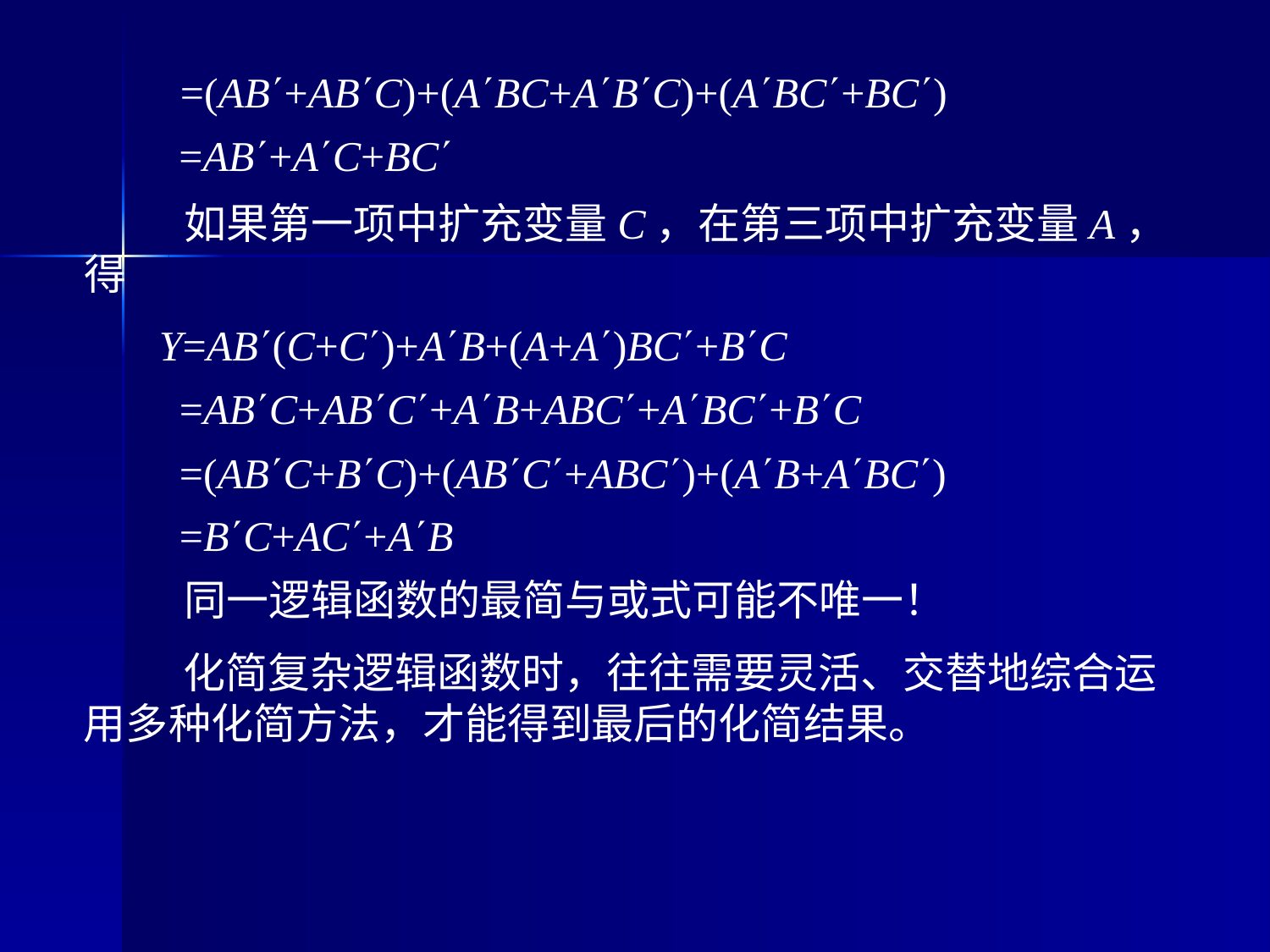

=(AB′+AB′C)+(A′BC+A′B′C)+(A′BC′+BC′)
         =AB′+A′C+BC′
如果第一项中扩充变量C，在第三项中扩充变量A，得
       Y=AB′(C+C′)+A′B+(A+A′)BC′+B′C
         =AB′C+AB′C′+A′B+ABC′+A′BC′+B′C
         =(AB′C+B′C)+(AB′C′+ABC′)+(A′B+A′BC′)
         =B′C+AC′+A′B
同一逻辑函数的最简与或式可能不唯一！
化简复杂逻辑函数时，往往需要灵活、交替地综合运用多种化简方法，才能得到最后的化简结果。